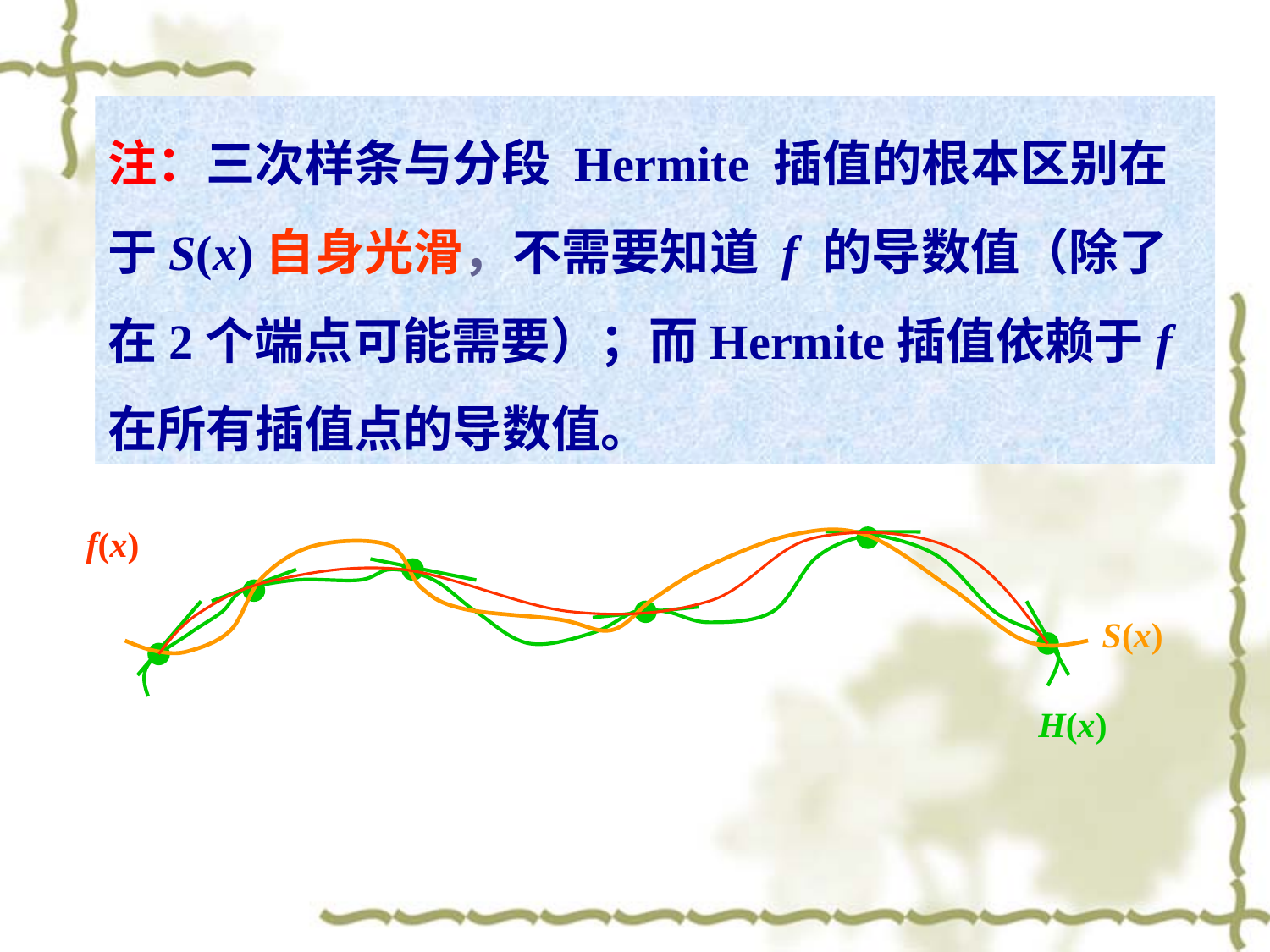

注：三次样条与分段 Hermite 插值的根本区别在于S(x)自身光滑，不需要知道 f 的导数值（除了在2个端点可能需要）；而Hermite插值依赖于f 在所有插值点的导数值。
f(x)

S(x)
H(x)